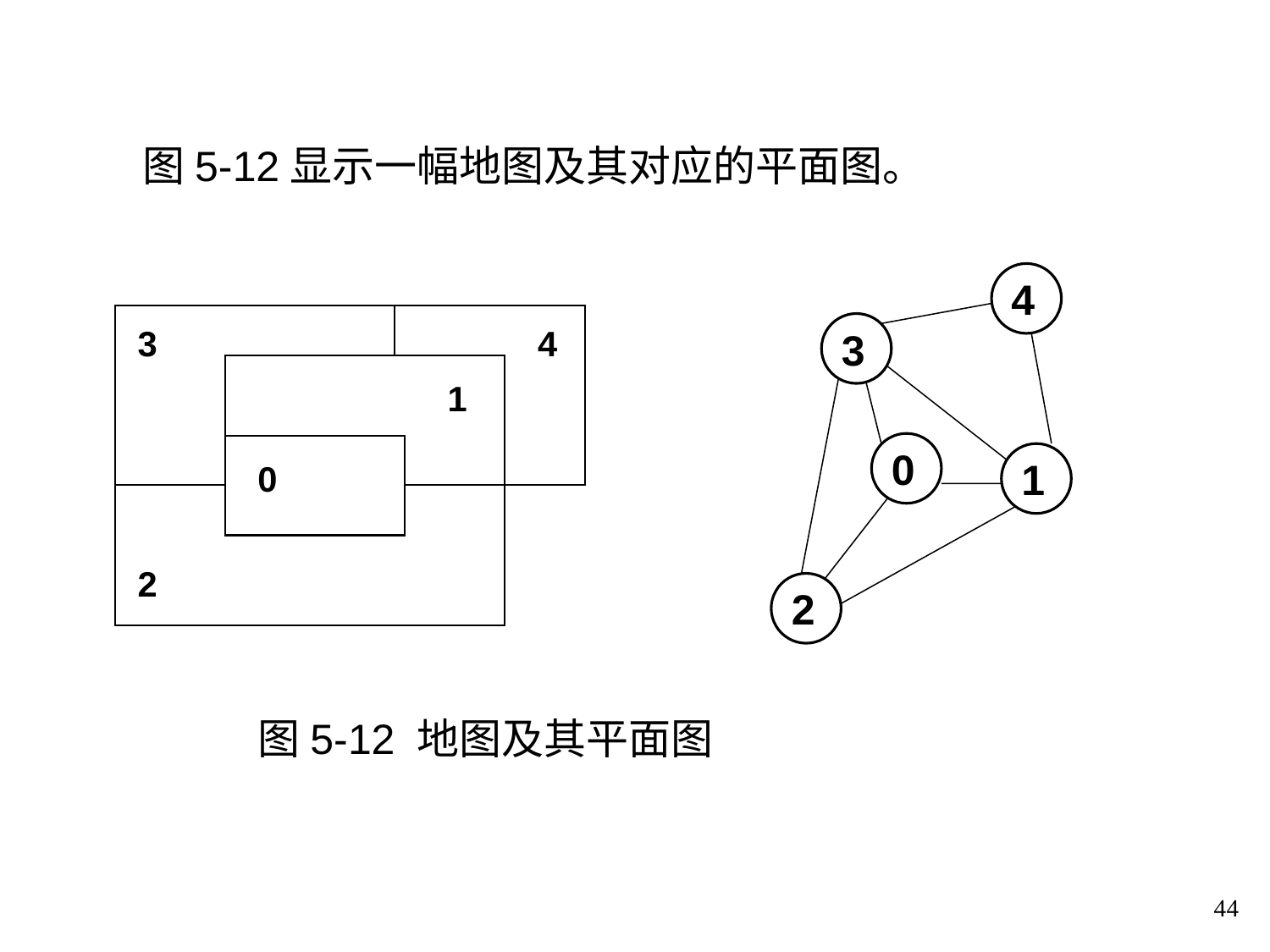

图5-12显示一幅地图及其对应的平面图。

4
3
0
1
2

3
4

1

0

2

图5-12 地图及其平面图
44